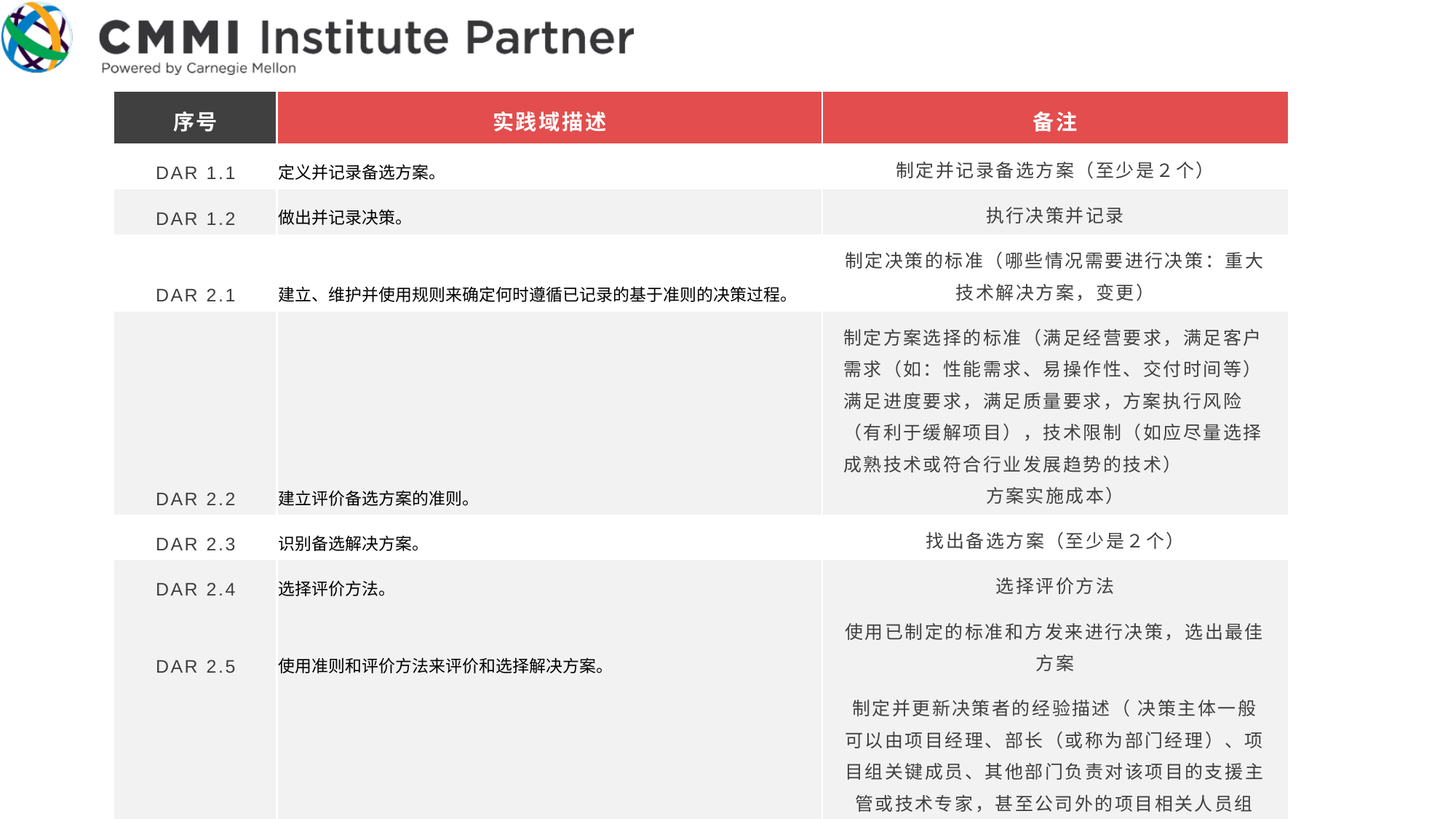

| 序号 | 实践域描述 | 备注 |
| --- | --- | --- |
| DAR 1.1 | 定义并记录备选方案。 | 制定并记录备选方案（至少是２个） |
| DAR 1.2 | 做出并记录决策。 | 执行决策并记录 |
| DAR 2.1 | 建立、维护并使用规则来确定何时遵循已记录的基于准则的决策过程。 | 制定决策的标准（哪些情况需要进行决策：重大技术解决方案，变更） |
| DAR 2.2 | 建立评价备选方案的准则。 | 制定方案选择的标准（满足经营要求，满足客户需求（如：性能需求、易操作性、交付时间等）满足进度要求，满足质量要求，方案执行风险（有利于缓解项目），技术限制（如应尽量选择成熟技术或符合行业发展趋势的技术） 方案实施成本） |
| DAR 2.3 | 识别备选解决方案。 | 找出备选方案（至少是２个） |
| DAR 2.4 | 选择评价方法。 | 选择评价方法 |
| DAR 2.5 | 使用准则和评价方法来评价和选择解决方案。 | 使用已制定的标准和方发来进行决策，选出最佳方案 |
| DAR 3.1 | 建立、维护和使用基于角色的决策权威主体的描述。 | 制定并更新决策者的经验描述（ 决策主体一般可以由项目经理、部长（或称为部门经理）、项目组关键成员、其他部门负责对该项目的支援主管或技术专家，甚至公司外的项目相关人员组成。） |